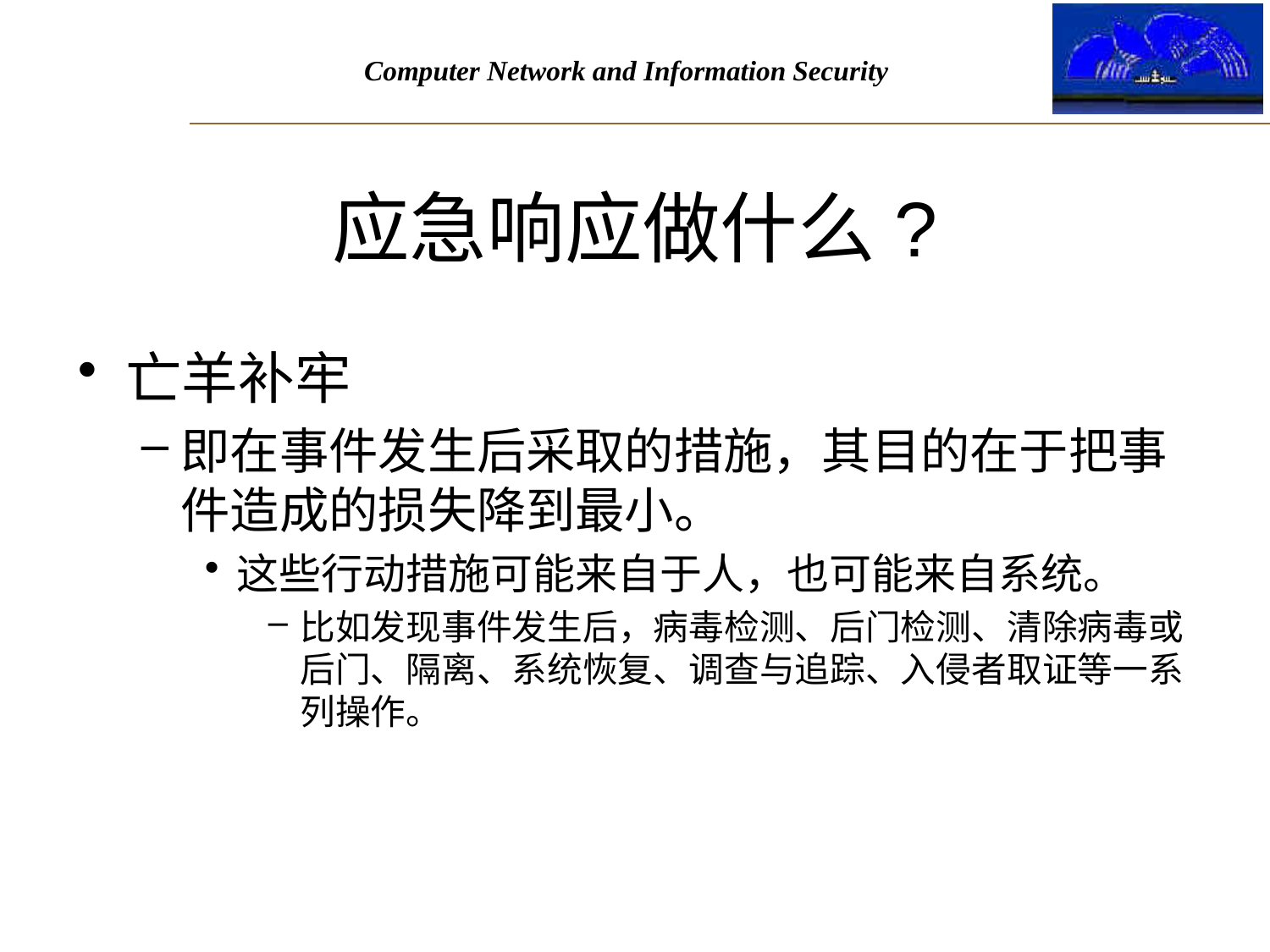

# 应急响应做什么?
亡羊补牢
即在事件发生后采取的措施，其目的在于把事件造成的损失降到最小。
这些行动措施可能来自于人，也可能来自系统。
比如发现事件发生后，病毒检测、后门检测、清除病毒或后门、隔离、系统恢复、调查与追踪、入侵者取证等一系列操作。